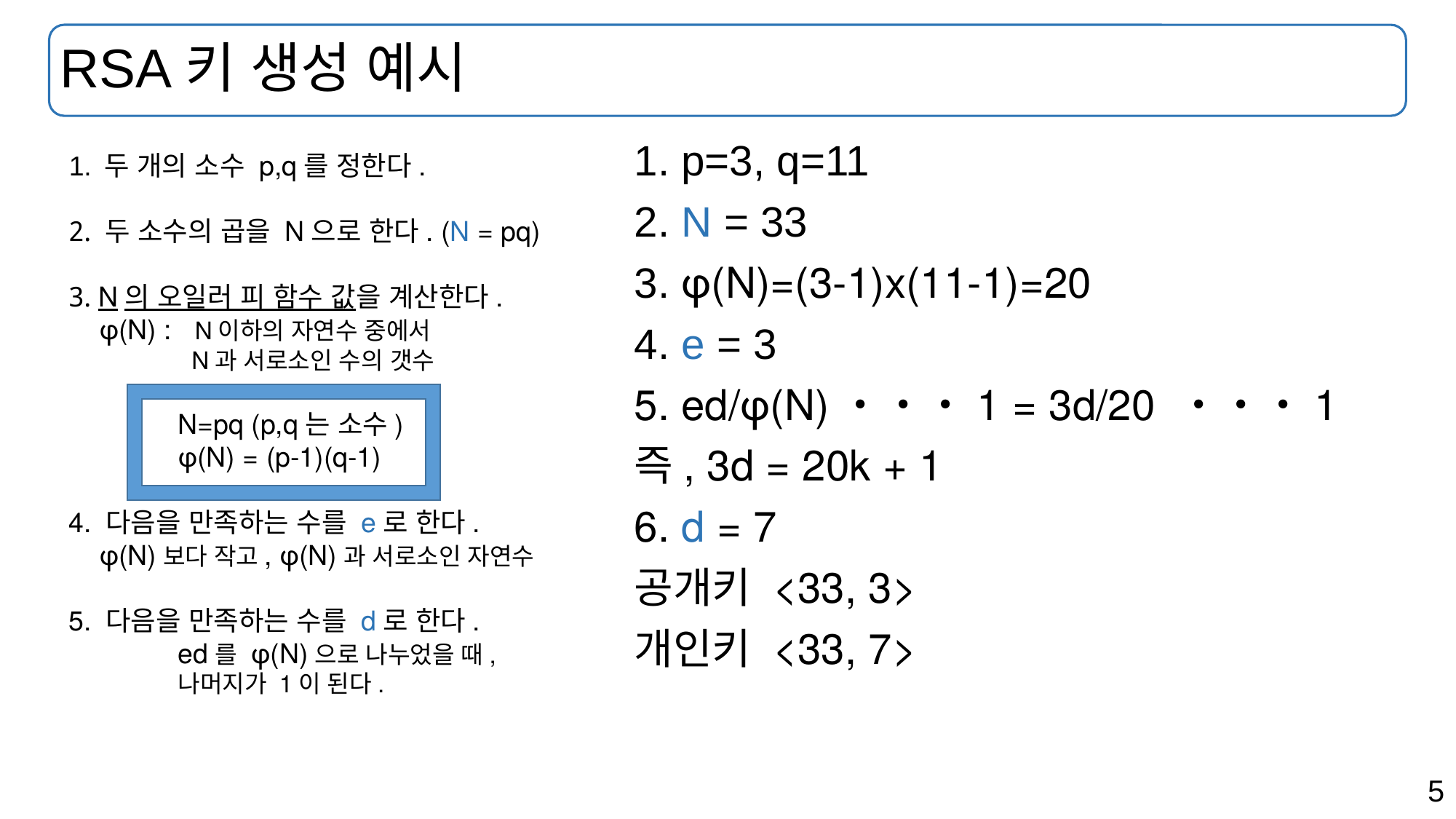

# RSA키 생성 예시
1. p=3, q=11
2. N = 33
3. φ(N)=(3-1)x(11-1)=20
4. e = 3
5. ed/φ(N)・・・1 = 3d/20 ・・・1
즉, 3d = 20k + 1
6. d = 7
공개키 <33, 3>
개인키 <33, 7>
 두 개의 소수 p,q를 정한다.

﻿﻿﻿ 두 소수의 곱을 N으로 한다. (N = pq)

﻿﻿﻿ N의 오일러 피 함수 값을 계산한다.
    φ(N) :   N이하의 자연수 중에서
	  N과 서로소인 수의 갯수

	N=pq (p,q는 소수)
	φ(N) = (p-1)(q-1)

4. 다음을 만족하는 수를 e로 한다.
    φ(N)보다 작고, φ(N)과 서로소인 자연수

5. 다음을 만족하는 수를 d로 한다.
	ed를 φ(N)으로 나누었을 때,
	나머지가 1이 된다.